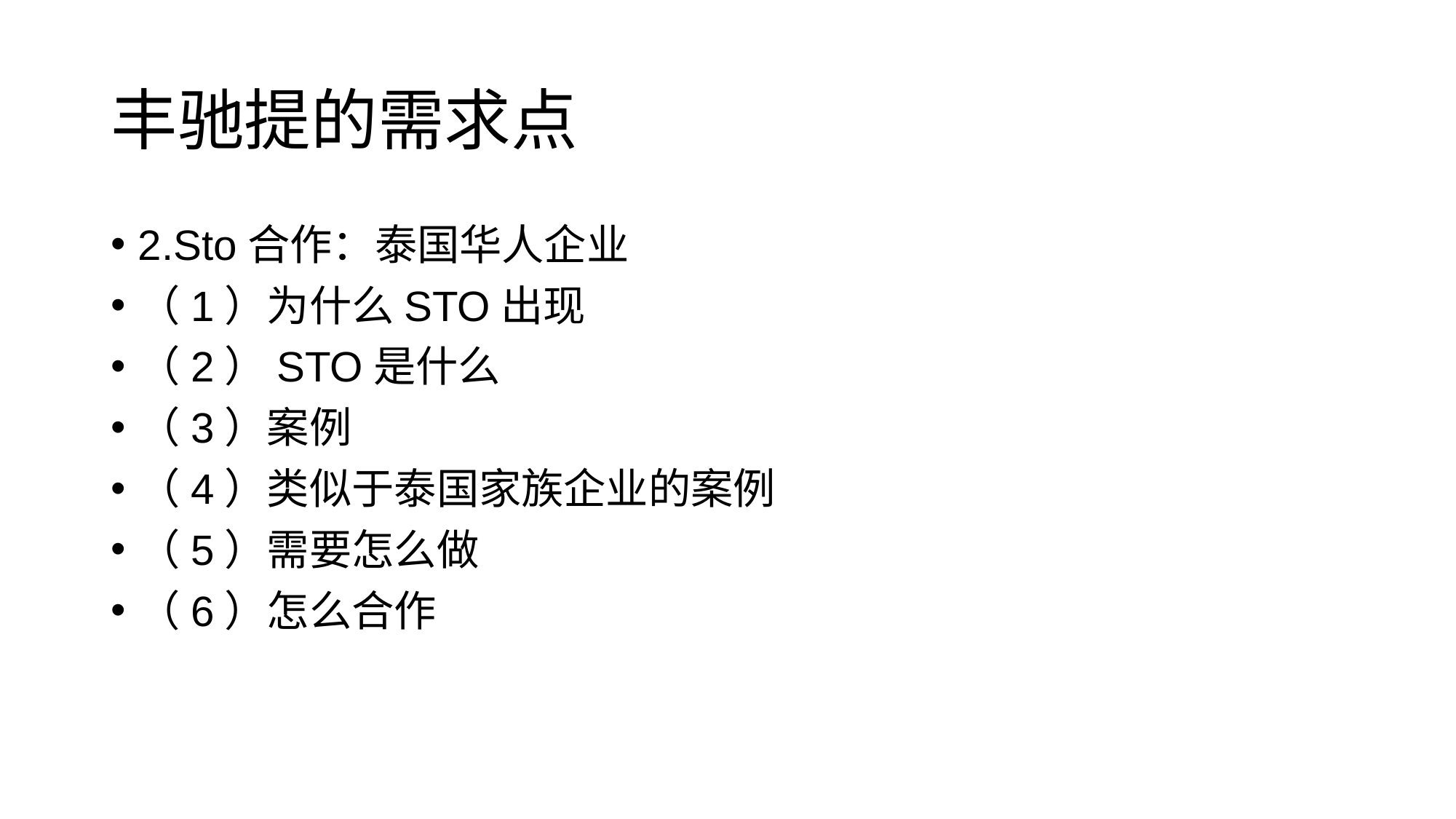

# 丰驰提的需求点
2.Sto合作：泰国华人企业
（1）为什么STO出现
（2）STO是什么
（3）案例
（4）类似于泰国家族企业的案例
（5）需要怎么做
（6）怎么合作